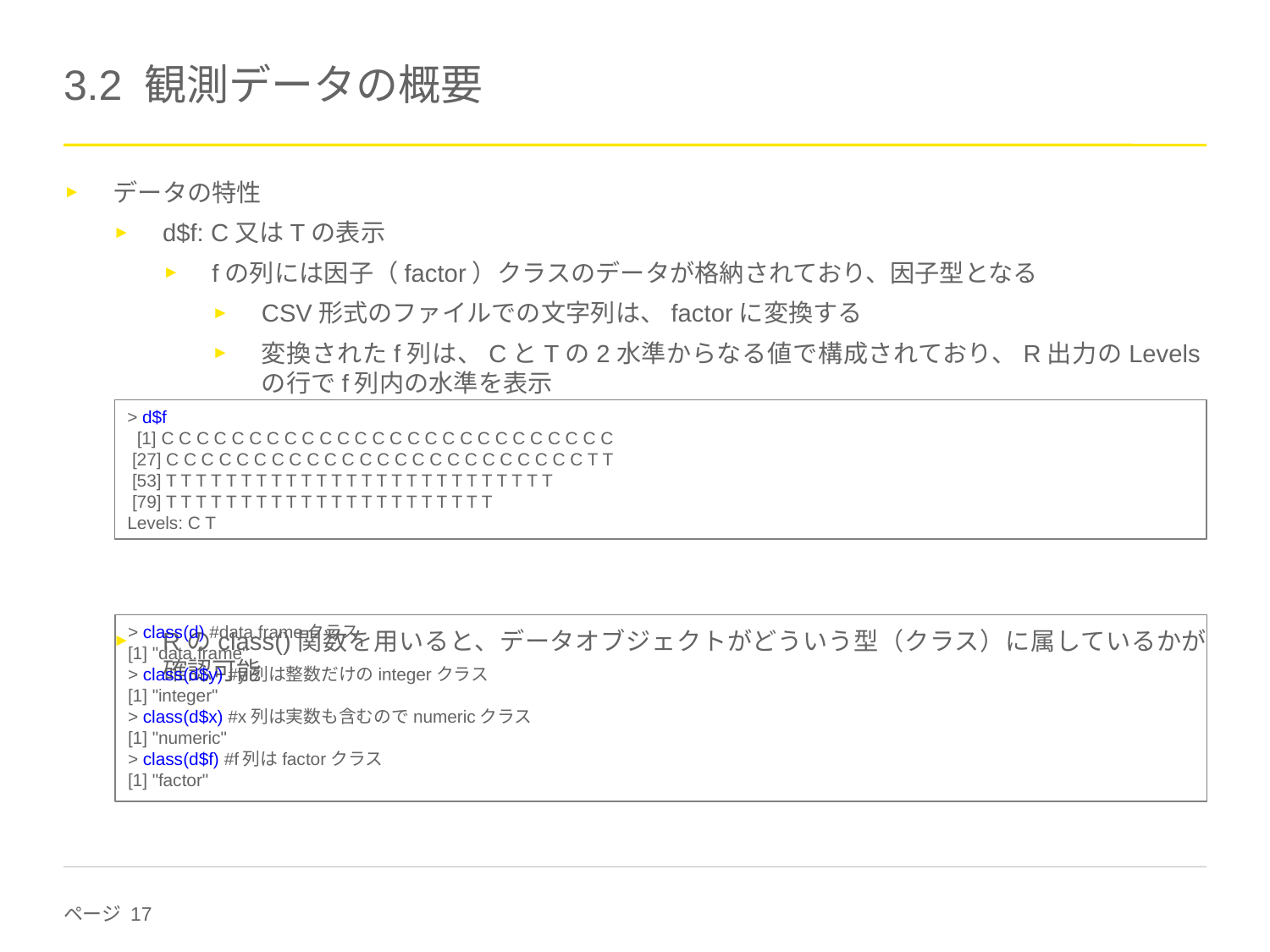

# 3.2 観測データの概要
データの特性
d$f: C又はTの表示
fの列には因子（factor）クラスのデータが格納されており、因子型となる
CSV形式のファイルでの文字列は、factorに変換する
変換されたf列は、CとTの2水準からなる値で構成されており、R出力のLevelsの行でf列内の水準を表示

Rのclass()関数を用いると、データオブジェクトがどういう型（クラス）に属しているかが確認可能

> d$f
  [1] C C C C C C C C C C C C C C C C C C C C C C C C C C
 [27] C C C C C C C C C C C C C C C C C C C C C C C C T T
 [53] T T T T T T T T T T T T T T T T T T T T T T T T T T
 [79] T T T T T T T T T T T T T T T T T T T T T T
Levels: C T
> class(d) #data.frameクラス
[1] "data.frame"
> class(d$y) #y列は整数だけのintegerクラス
[1] "integer"
> class(d$x) #x列は実数も含むのでnumericクラス
[1] "numeric"
> class(d$f) #f列はfactorクラス
[1] "factor"